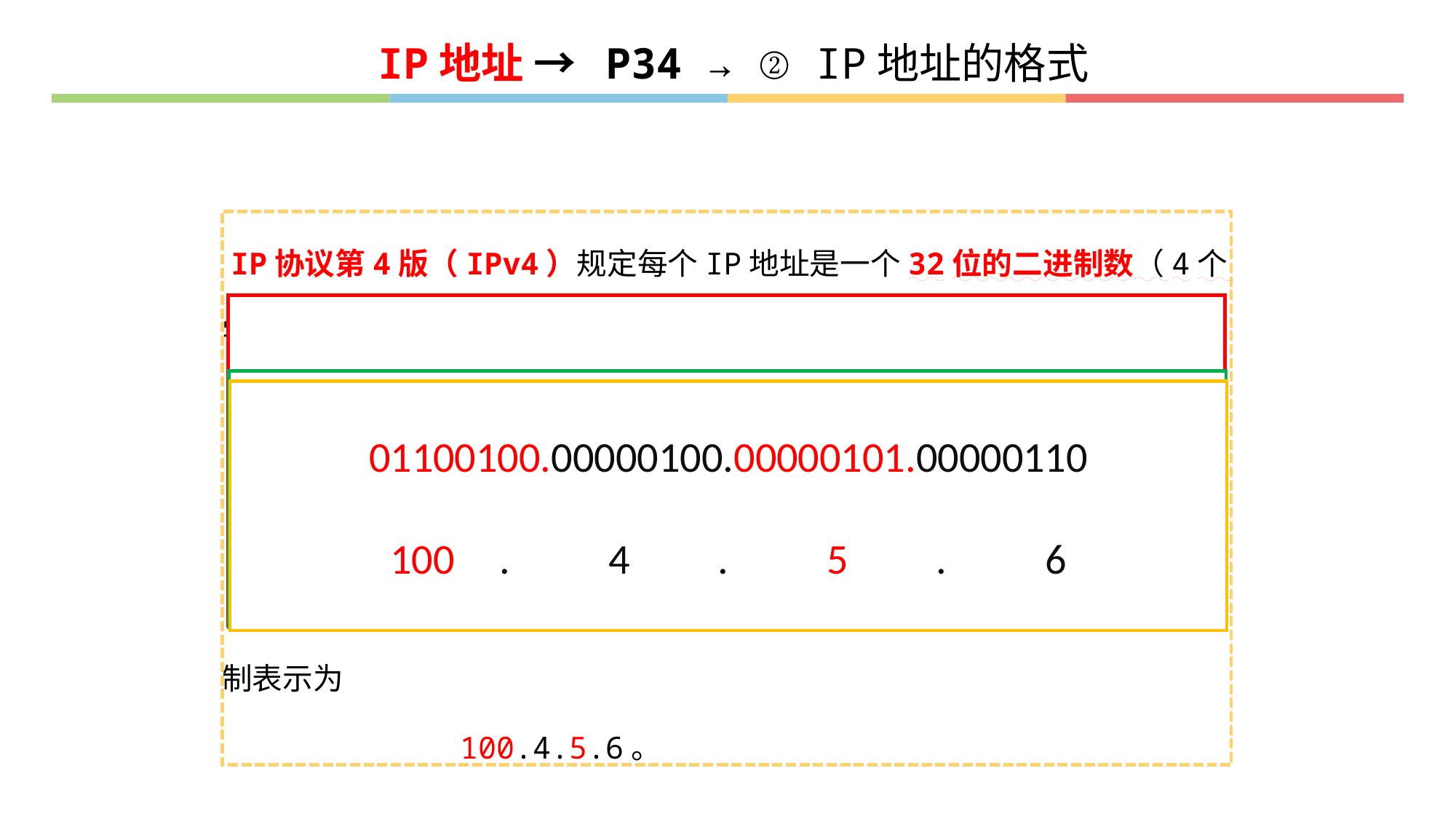

IP地址 →  P34 → ② IP地址的格式
IP协议第4版（IPv4）规定每个IP地址是一个32位的二进制数（4个字节）
IPv4地址通常用“点分十进制”表示，
即每8个二进制数（1个字节）用一个十进制数（0～255）表示，
中间用小数点“.”隔开.
如IP地址01100100.00000100.00000101.00000110的点分十进制表示为
          100.4.5.6。
01100100000001000000010100000110
01100100.00000100.00000101.00000110
01100100.00000100.00000101.00000110

100	.	4	.	5	.	6